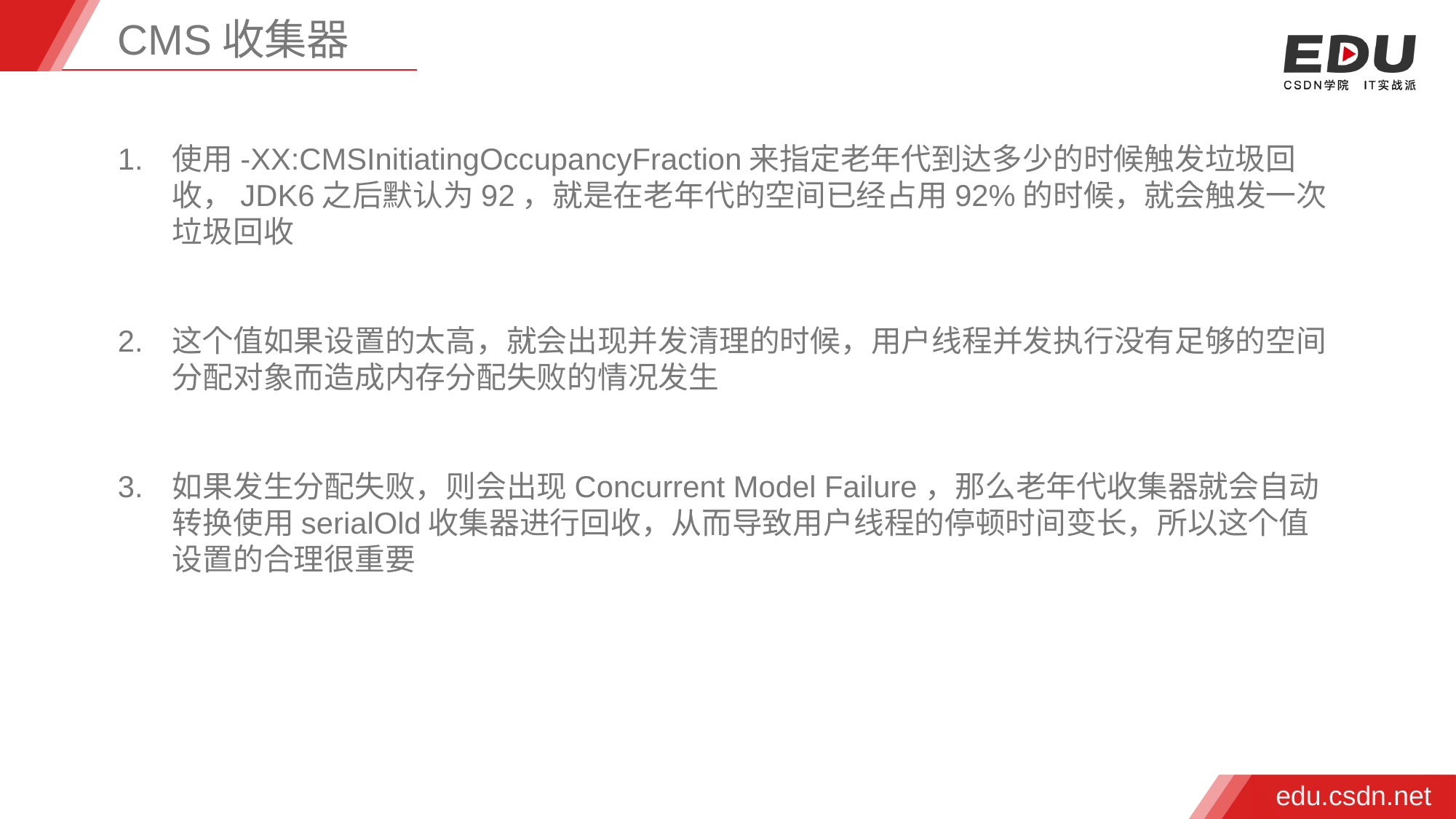

CMS收集器
使用-XX:CMSInitiatingOccupancyFraction来指定老年代到达多少的时候触发垃圾回收，JDK6之后默认为92，就是在老年代的空间已经占用92%的时候，就会触发一次垃圾回收

这个值如果设置的太高，就会出现并发清理的时候，用户线程并发执行没有足够的空间分配对象而造成内存分配失败的情况发生

如果发生分配失败，则会出现Concurrent Model Failure，那么老年代收集器就会自动转换使用serialOld收集器进行回收，从而导致用户线程的停顿时间变长，所以这个值设置的合理很重要
edu.csdn.net